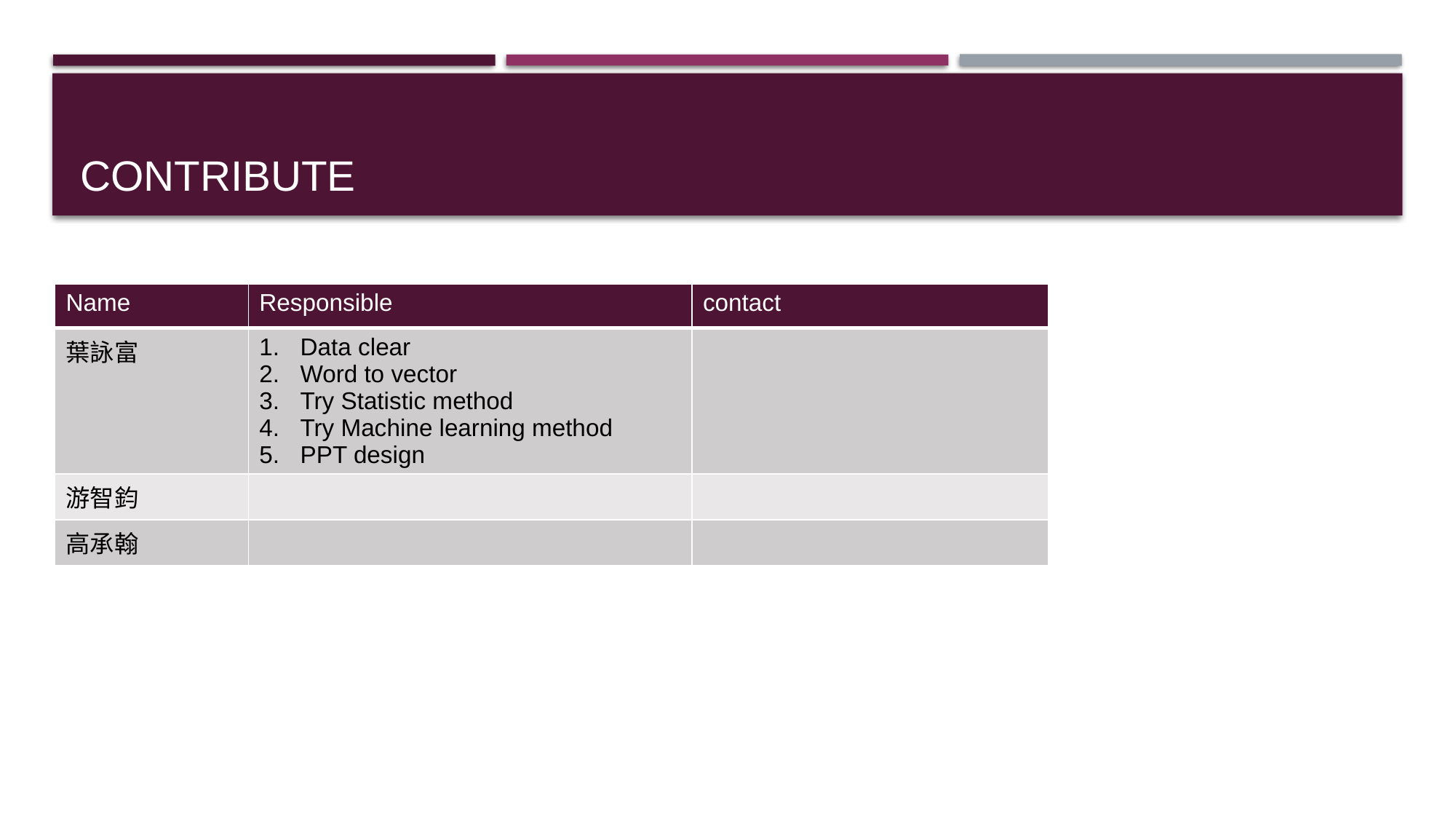

# contribute

| Name | Responsible | contact |
| --- | --- | --- |
| 葉詠富 | Data clear Word to vector Try Statistic method Try Machine learning method PPT design |  |
| 游智鈞 |  |  |
| 高承翰 |  |  |